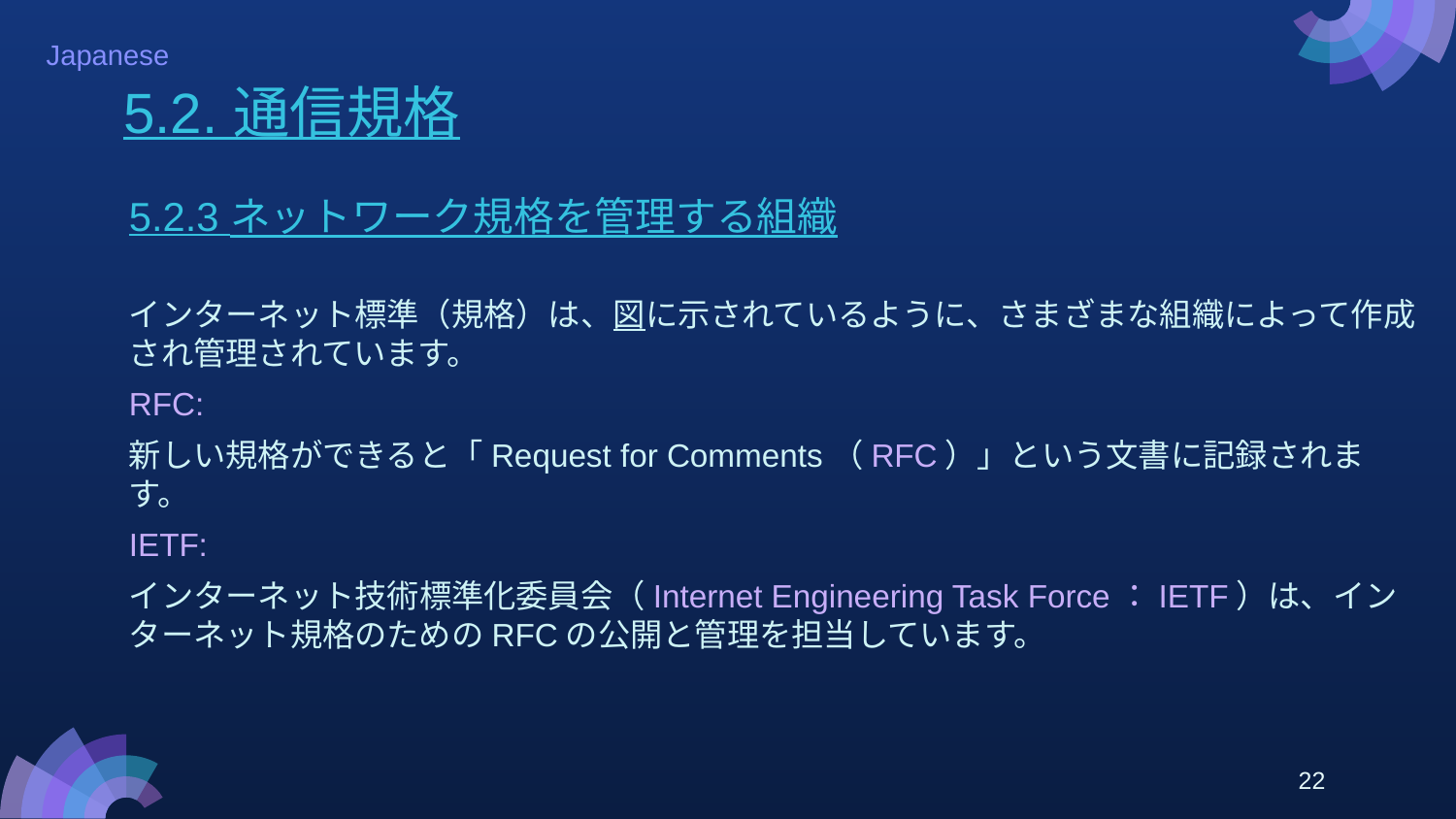

# 5.2. 通信規格
5.2.3 ネットワーク規格を管理する組織
インターネット標準（規格）は、図に示されているように、さまざまな組織によって作成され管理されています。
RFC:
新しい規格ができると「Request for Comments（RFC）」という文書に記録されます。
IETF:
インターネット技術標準化委員会（Internet Engineering Task Force：IETF）は、インターネット規格のためのRFCの公開と管理を担当しています。
22